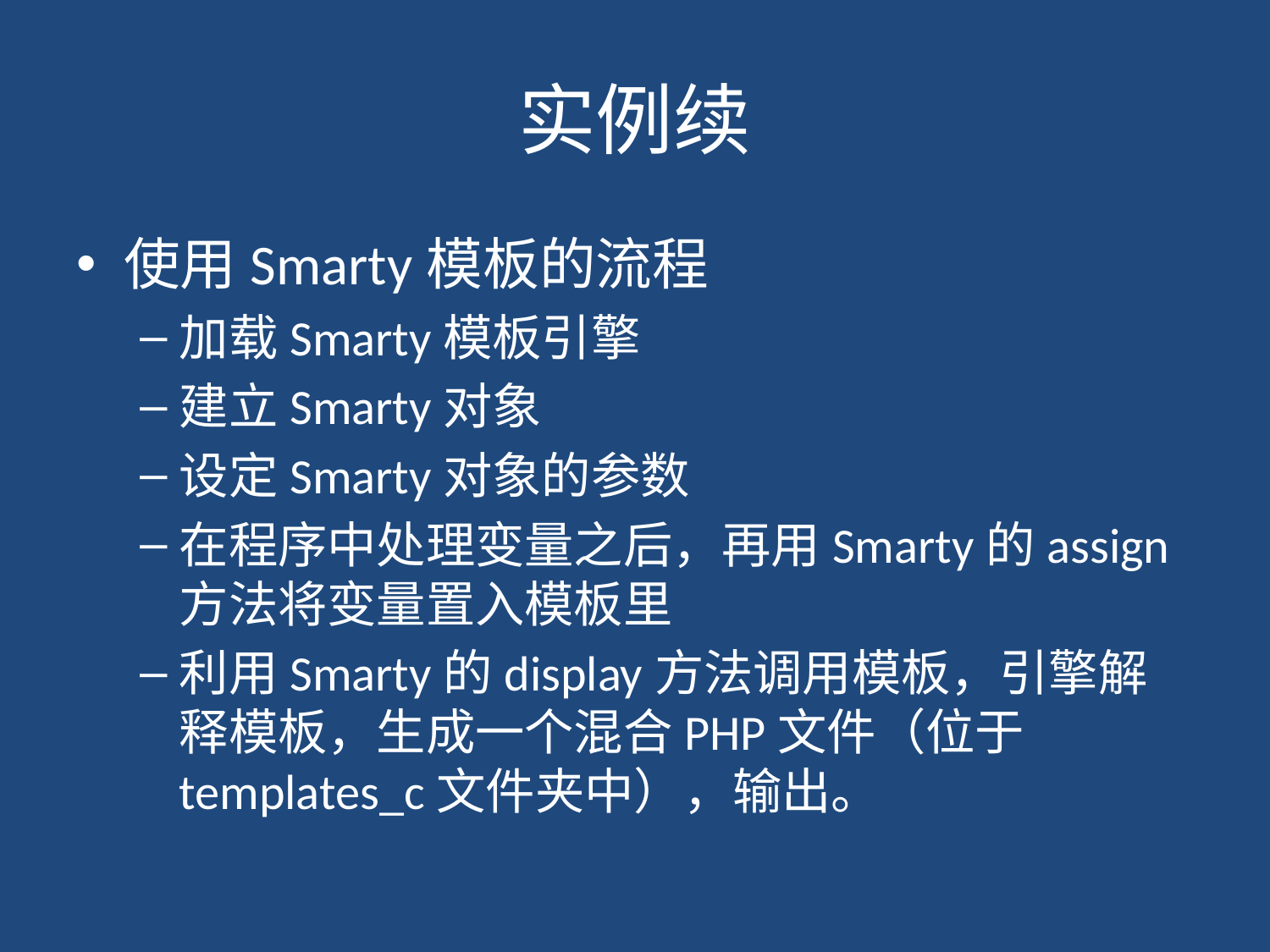

# 实例续
使用Smarty模板的流程
加载Smarty模板引擎
建立Smarty对象
设定Smarty对象的参数
在程序中处理变量之后，再用Smarty的assign方法将变量置入模板里
利用Smarty的display方法调用模板，引擎解释模板，生成一个混合PHP文件（位于	templates_c文件夹中），输出。